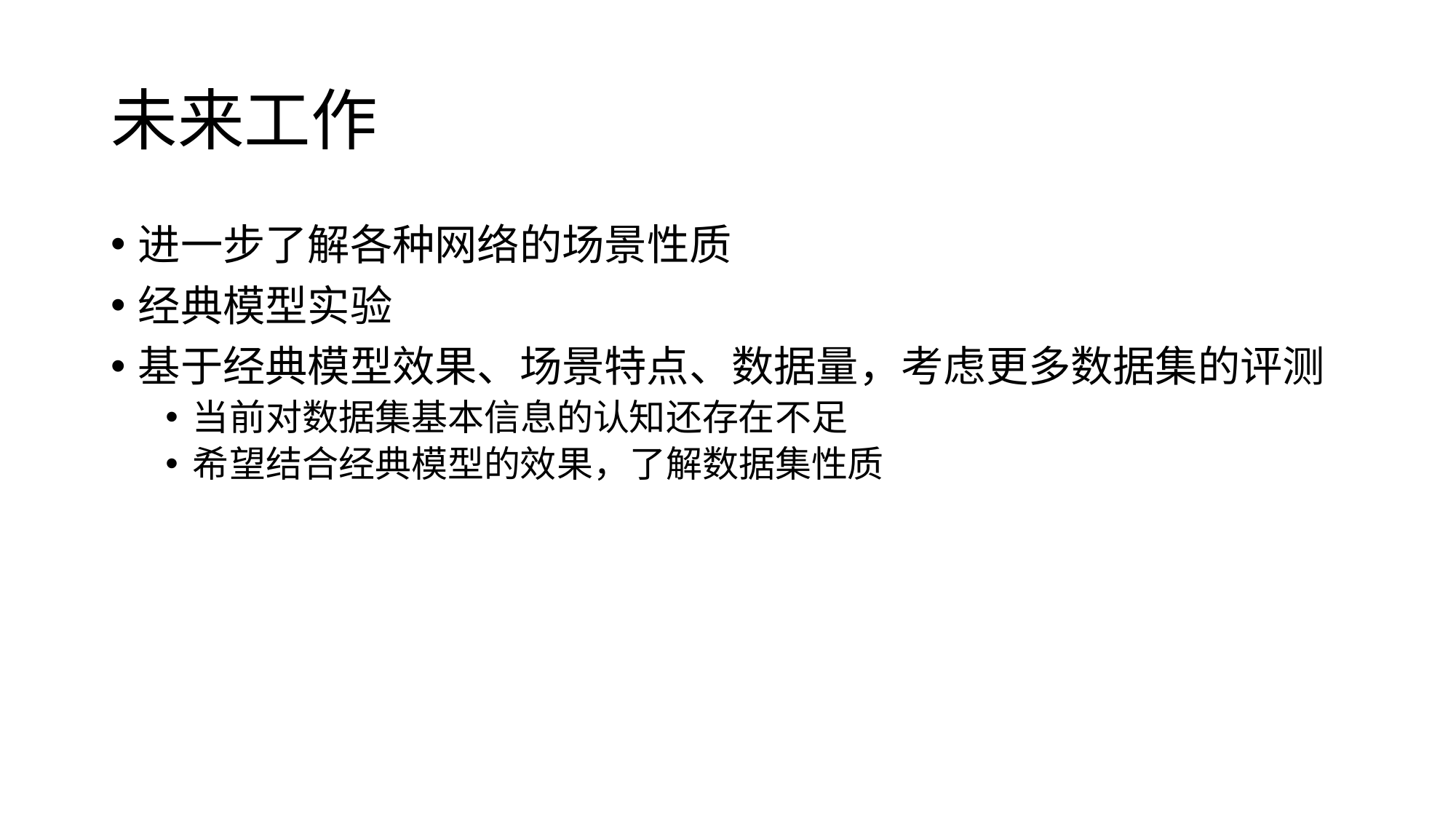

# 未来工作
进一步了解各种网络的场景性质
经典模型实验
基于经典模型效果、场景特点、数据量，考虑更多数据集的评测
当前对数据集基本信息的认知还存在不足
希望结合经典模型的效果，了解数据集性质